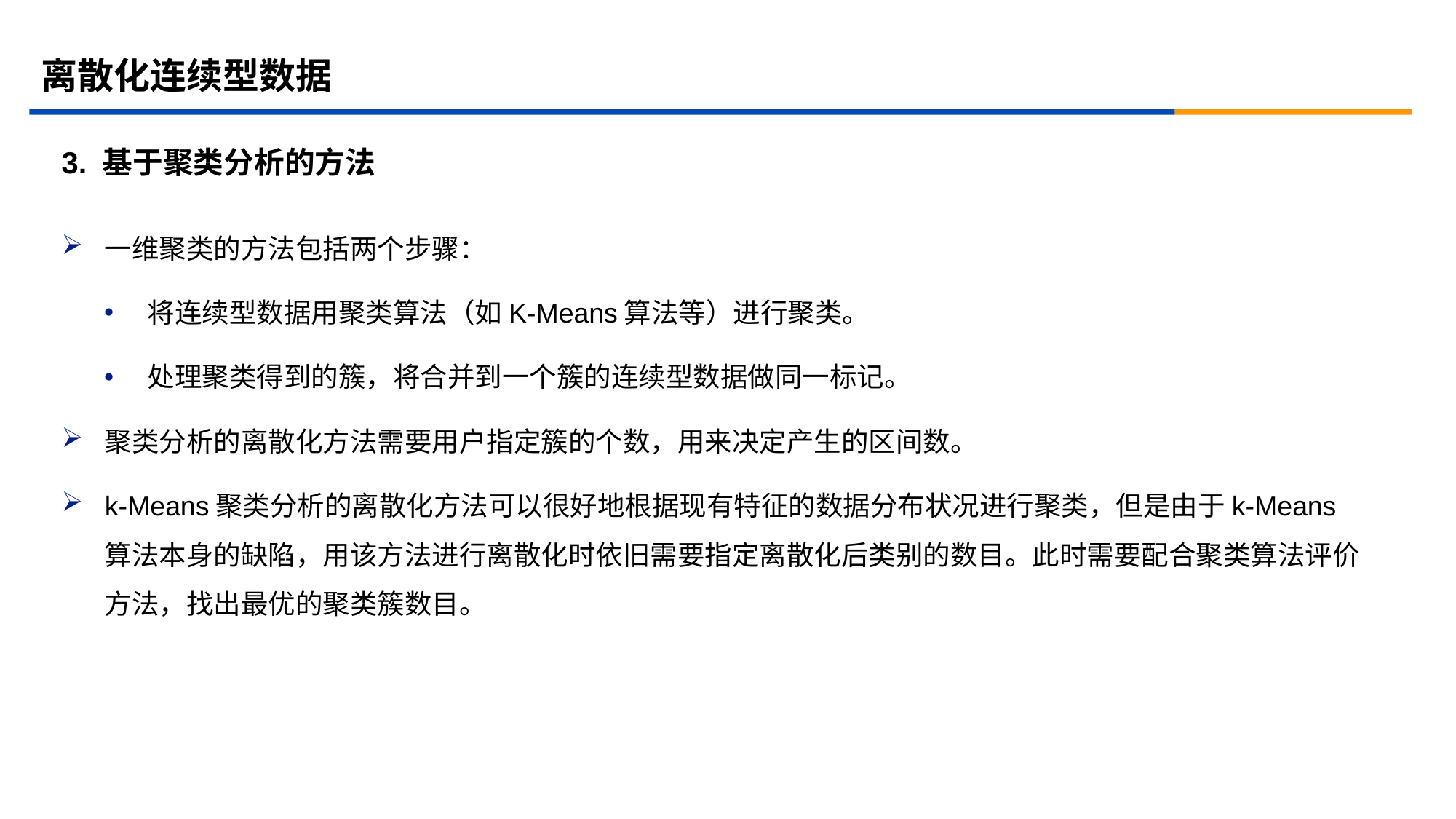

# 离散化连续型数据
3. 基于聚类分析的方法
一维聚类的方法包括两个步骤：
将连续型数据用聚类算法（如K-Means算法等）进行聚类。
处理聚类得到的簇，将合并到一个簇的连续型数据做同一标记。
聚类分析的离散化方法需要用户指定簇的个数，用来决定产生的区间数。
k-Means聚类分析的离散化方法可以很好地根据现有特征的数据分布状况进行聚类，但是由于k-Means算法本身的缺陷，用该方法进行离散化时依旧需要指定离散化后类别的数目。此时需要配合聚类算法评价方法，找出最优的聚类簇数目。